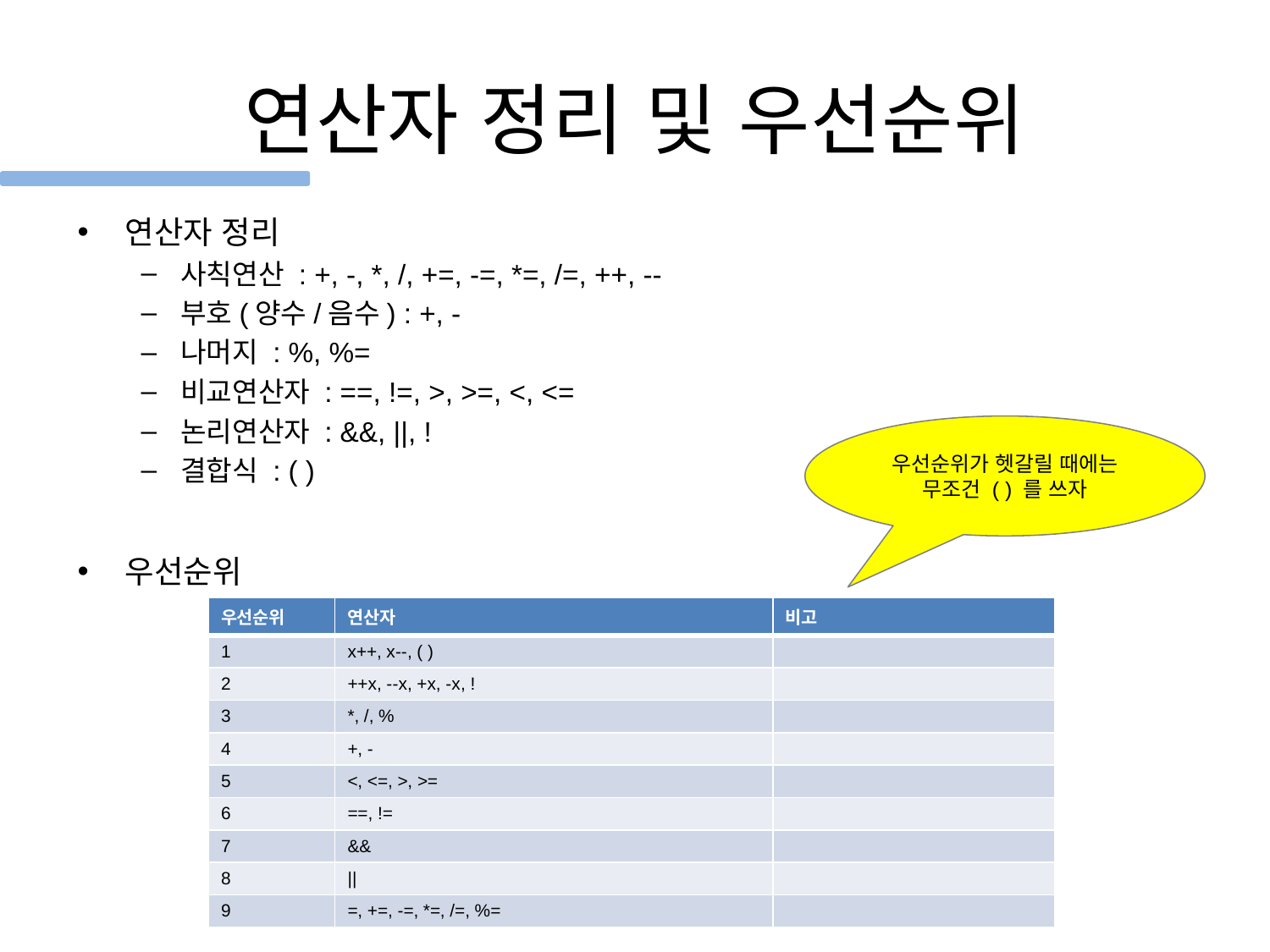

# 연산자 정리 및 우선순위

연산자 정리
사칙연산 : +, -, *, /, +=, -=, *=, /=, ++, --
부호(양수/음수) : +, -
나머지 : %, %=
비교연산자 : ==, !=, >, >=, <, <=
논리연산자 : &&, ||, !
결합식 : ( )

우선순위
우선순위가 헷갈릴 때에는
무조건 ( ) 를 쓰자
| 우선순위 | 연산자 | 비고 |
| --- | --- | --- |
| 1 | x++, x--, ( ) |  |
| 2 | ++x, --x, +x, -x, ! |  |
| 3 | \*, /, % |  |
| 4 | +, - |  |
| 5 | <, <=, >, >= |  |
| 6 | ==, != |  |
| 7 | && |  |
| 8 | || |  |
| 9 | =, +=, -=, \*=, /=, %= |  |